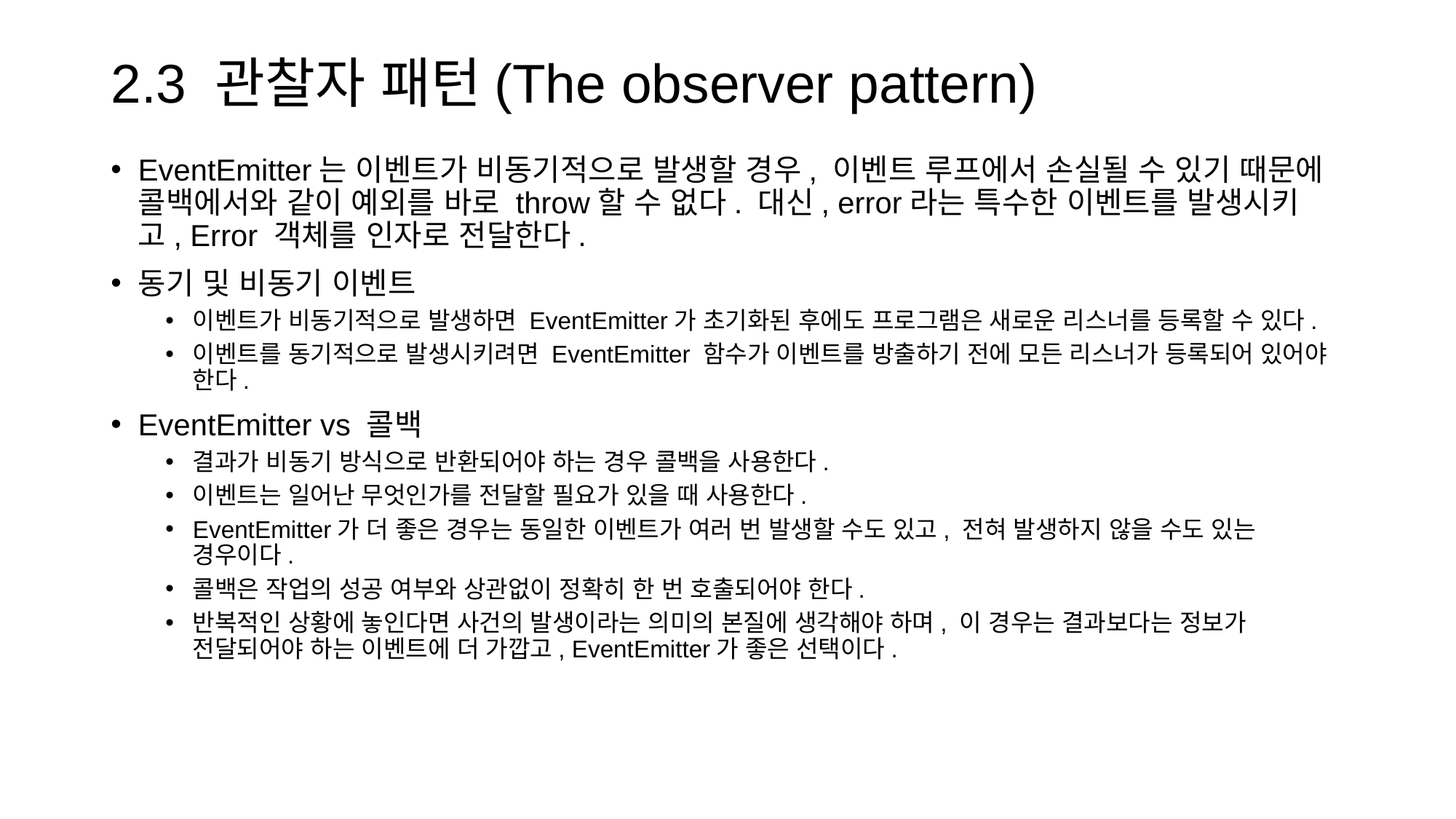

# 2.3 관찰자 패턴(The observer pattern)
EventEmitter는 이벤트가 비동기적으로 발생할 경우, 이벤트 루프에서 손실될 수 있기 때문에 콜백에서와 같이 예외를 바로 throw할 수 없다. 대신, error라는 특수한 이벤트를 발생시키고, Error 객체를 인자로 전달한다.
동기 및 비동기 이벤트
이벤트가 비동기적으로 발생하면 EventEmitter가 초기화된 후에도 프로그램은 새로운 리스너를 등록할 수 있다.
이벤트를 동기적으로 발생시키려면 EventEmitter 함수가 이벤트를 방출하기 전에 모든 리스너가 등록되어 있어야 한다.
EventEmitter vs 콜백
결과가 비동기 방식으로 반환되어야 하는 경우 콜백을 사용한다.
이벤트는 일어난 무엇인가를 전달할 필요가 있을 때 사용한다.
EventEmitter가 더 좋은 경우는 동일한 이벤트가 여러 번 발생할 수도 있고, 전혀 발생하지 않을 수도 있는 경우이다.
콜백은 작업의 성공 여부와 상관없이 정확히 한 번 호출되어야 한다.
반복적인 상황에 놓인다면 사건의 발생이라는 의미의 본질에 생각해야 하며, 이 경우는 결과보다는 정보가 전달되어야 하는 이벤트에 더 가깝고, EventEmitter가 좋은 선택이다.